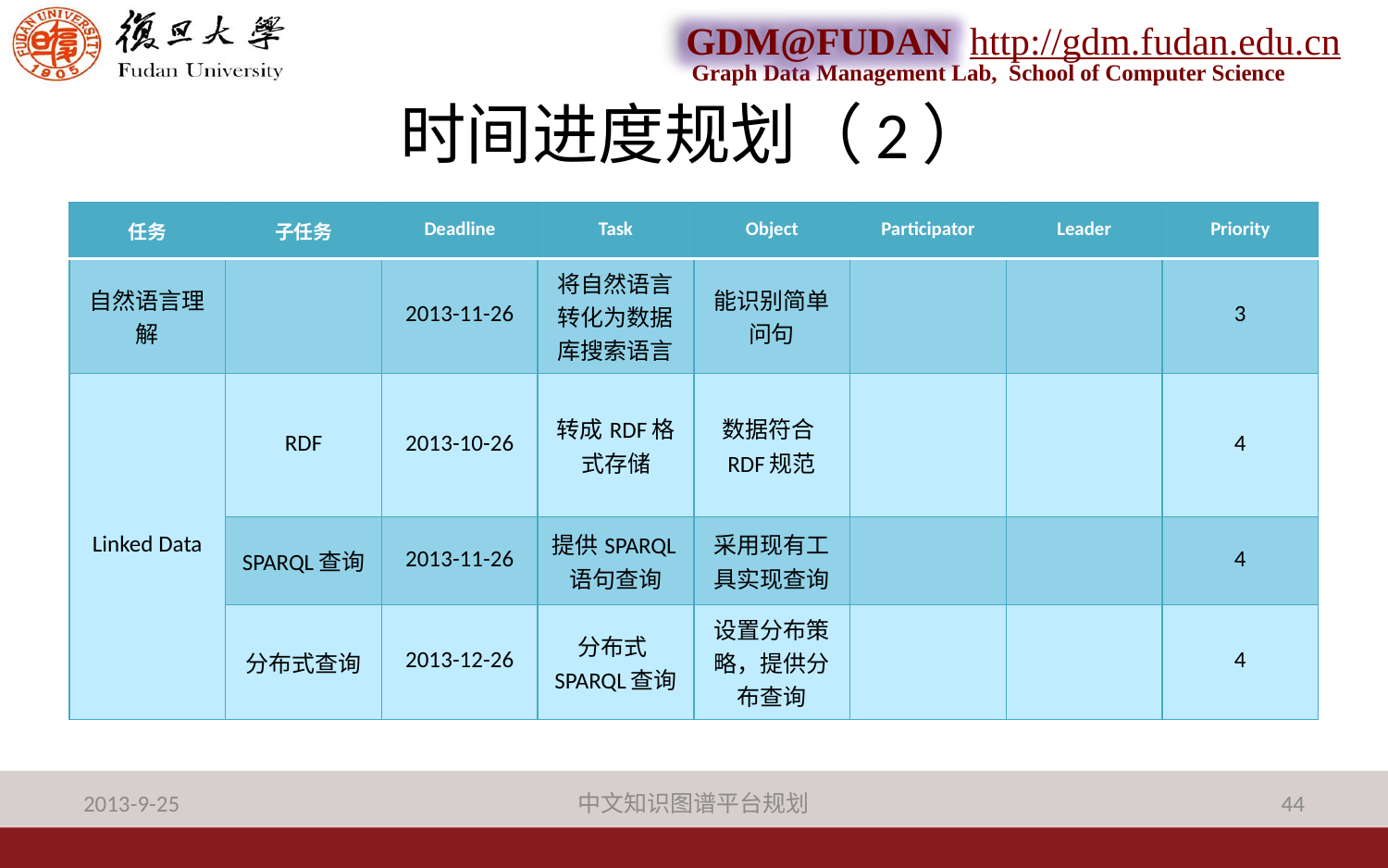

# 时间进度规划（2）
| 任务 | 子任务 | Deadline | Task | Object | Participator | Leader | Priority |
| --- | --- | --- | --- | --- | --- | --- | --- |
| 自然语言理解 |  | 2013-11-26 | 将自然语言转化为数据库搜索语言 | 能识别简单问句 |  |  | 3 |
| Linked Data | RDF | 2013-10-26 | 转成RDF格式存储 | 数据符合RDF规范 |  |  | 4 |
|  | SPARQL查询 | 2013-11-26 | 提供SPARQL语句查询 | 采用现有工具实现查询 |  |  | 4 |
|  | 分布式查询 | 2013-12-26 | 分布式SPARQL查询 | 设置分布策略，提供分布查询 |  |  | 4 |
2013-9-25
中文知识图谱平台规划
44